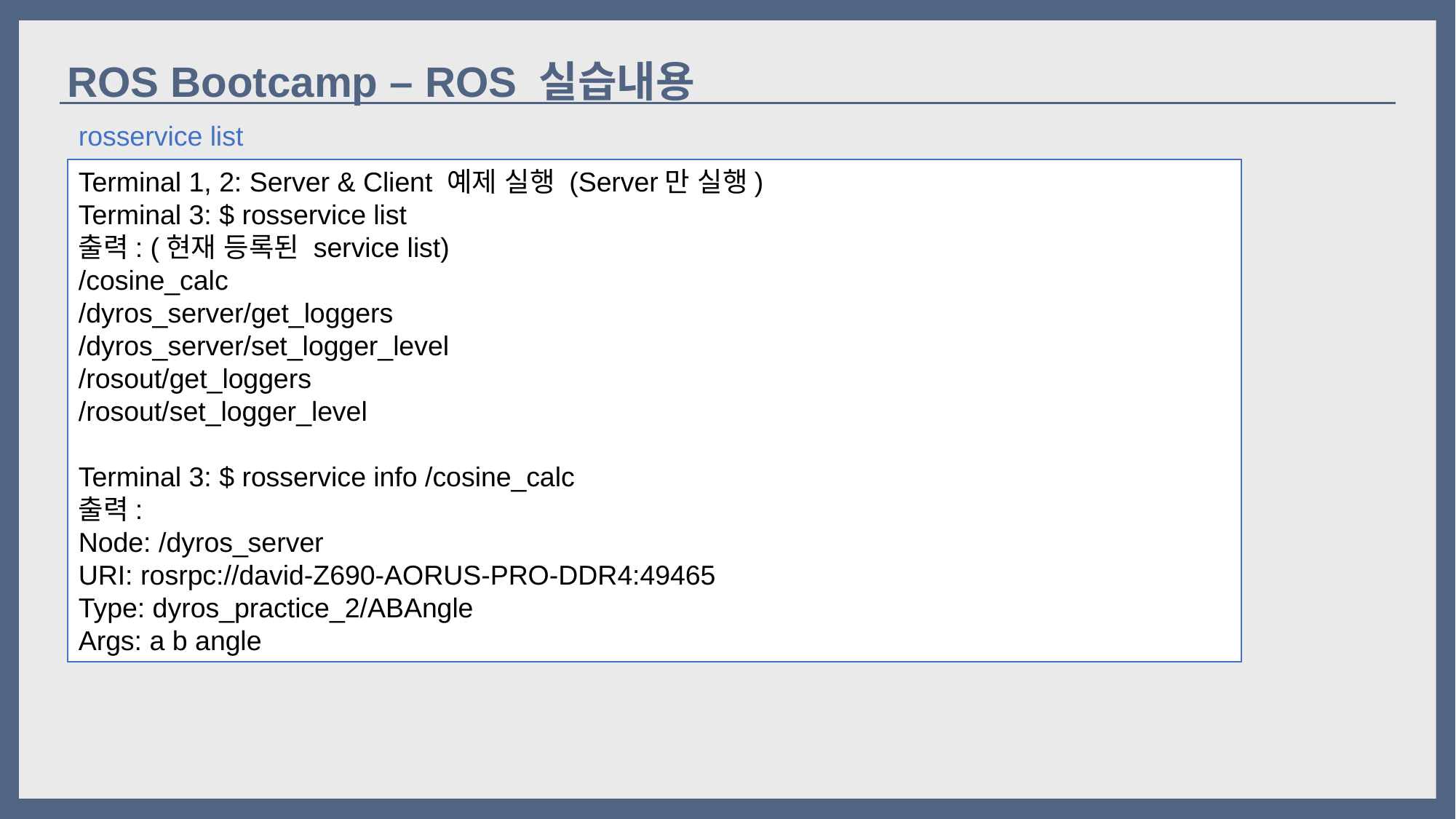

ROS Bootcamp – ROS 실습내용
rosservice list
Terminal 1, 2: Server & Client 예제 실행 (Server만 실행)
Terminal 3: $ rosservice list
출력: (현재 등록된 service list)
/cosine_calc
/dyros_server/get_loggers
/dyros_server/set_logger_level
/rosout/get_loggers
/rosout/set_logger_level

Terminal 3: $ rosservice info /cosine_calc
출력:
Node: /dyros_server
URI: rosrpc://david-Z690-AORUS-PRO-DDR4:49465
Type: dyros_practice_2/ABAngle
Args: a b angle